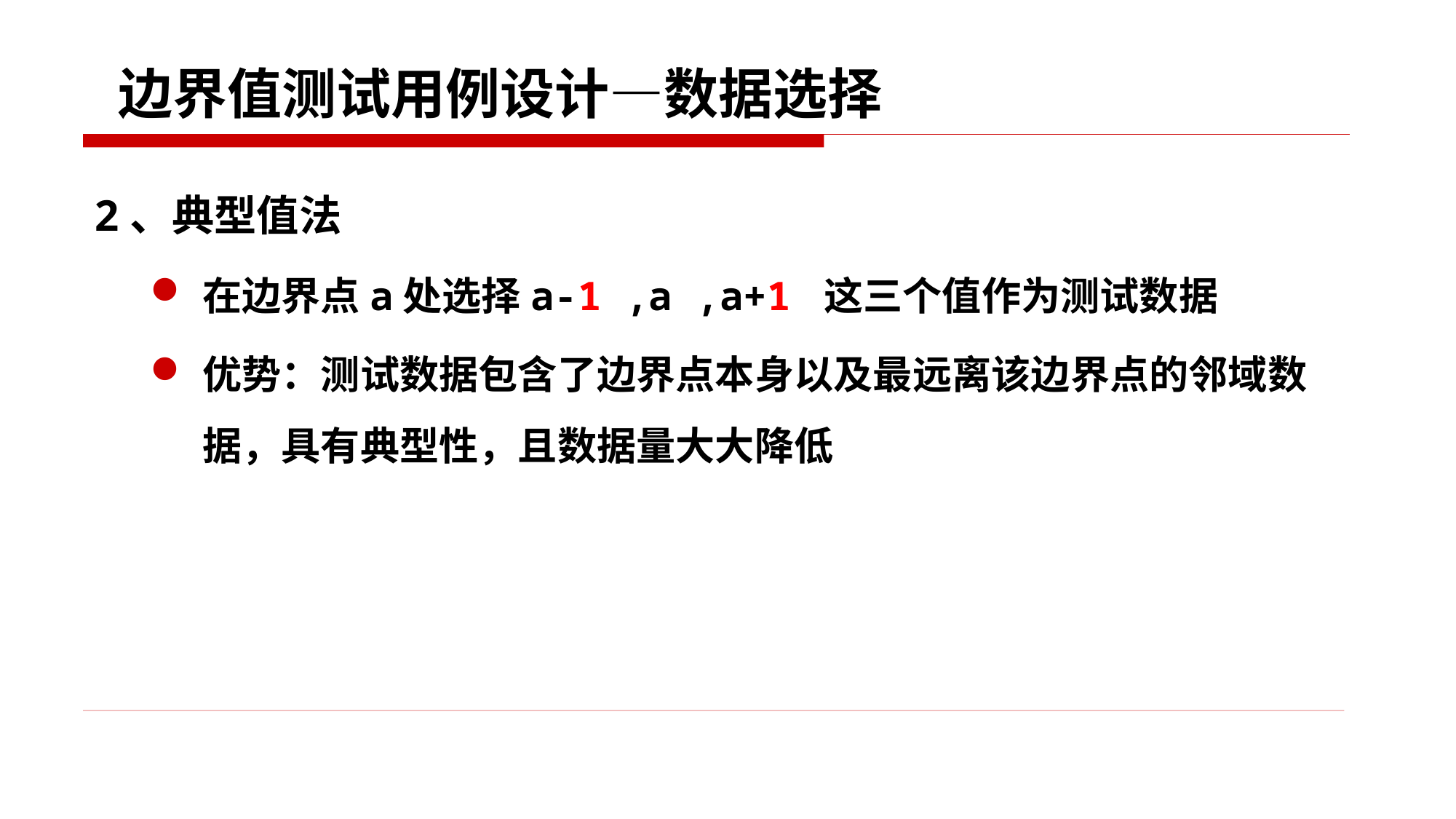

# 边界值测试用例设计—数据选择
2、典型值法
在边界点a处选择a-1 ,a ,a+1 这三个值作为测试数据
优势：测试数据包含了边界点本身以及最远离该边界点的邻域数据，具有典型性，且数据量大大降低